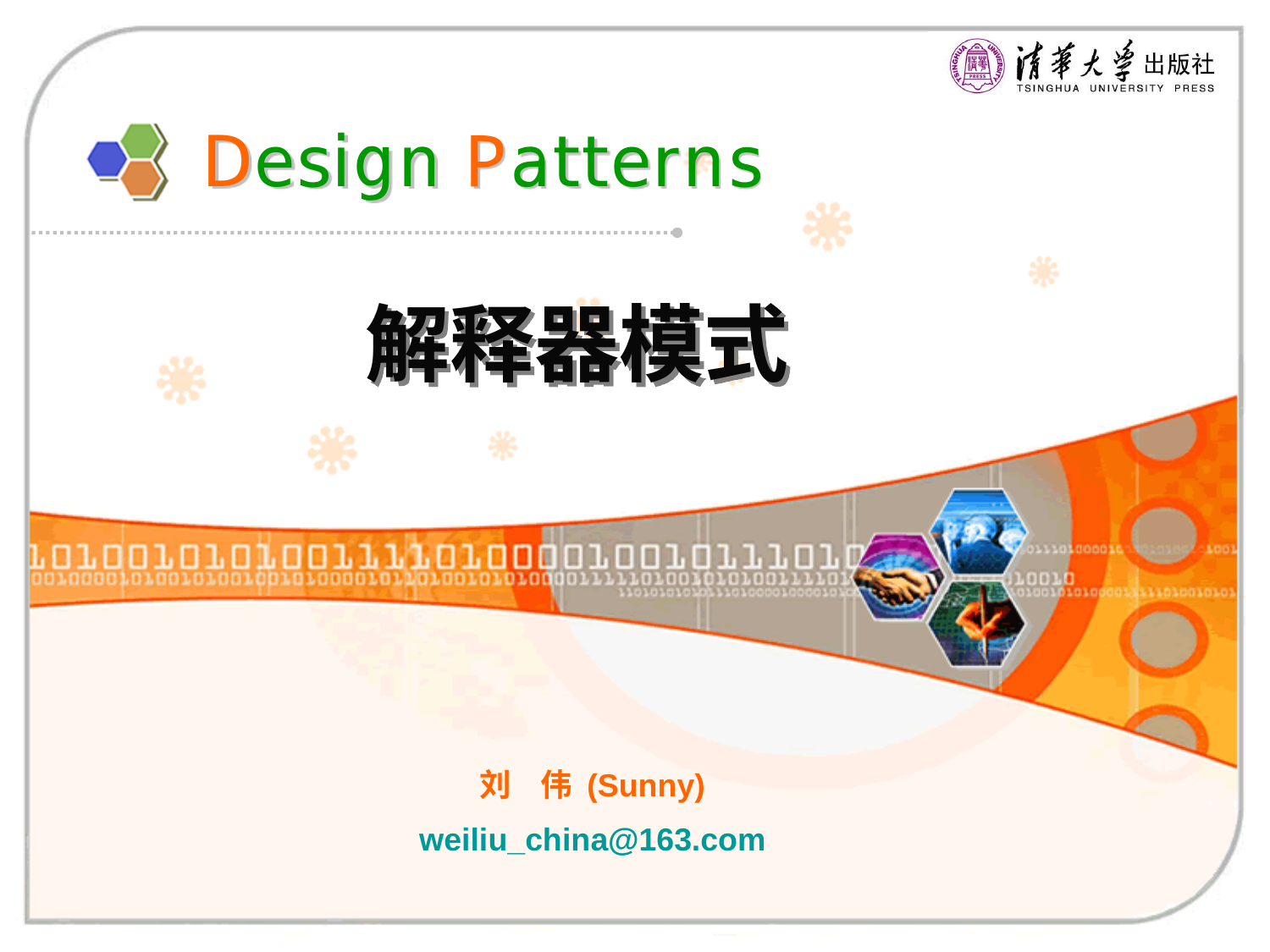

# Design Patterns
解释器模式
刘    伟 (Sunny)
weiliu_china@163.com